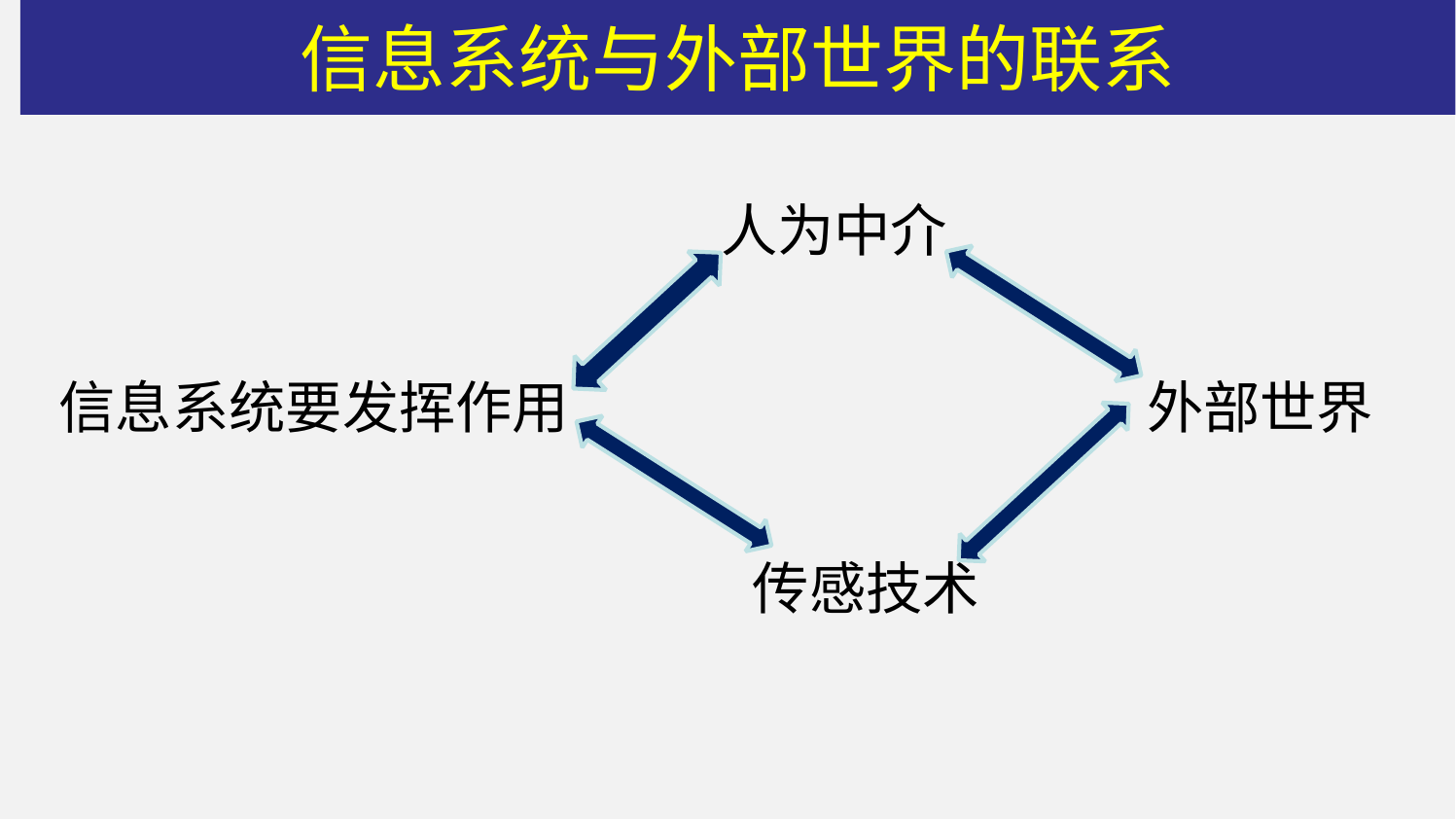

# 信息系统与外部世界的联系
人为中介

信息系统要发挥作用
外部世界

传感技术